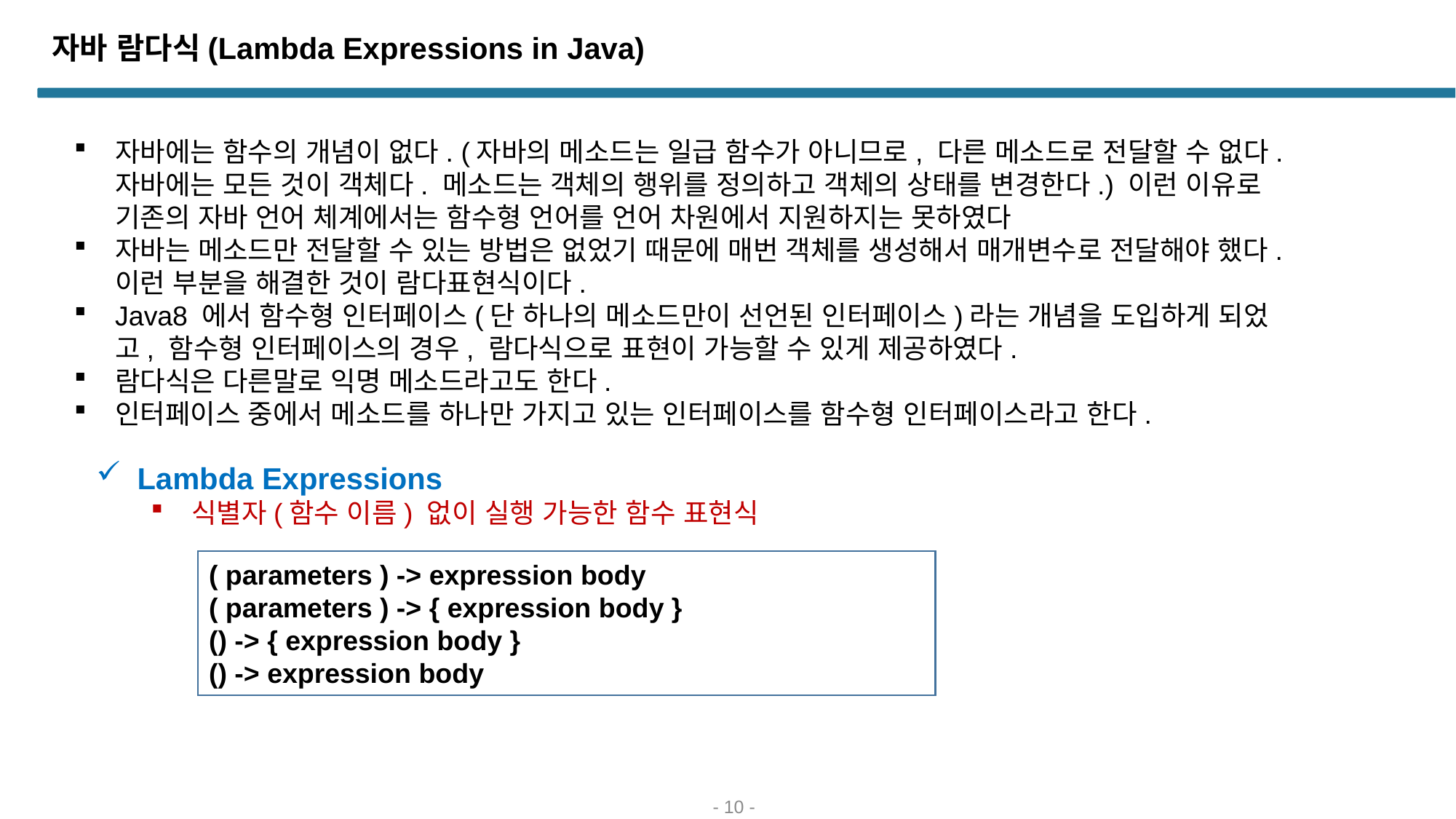

# 자바 람다식(Lambda Expressions in Java)
자바에는 함수의 개념이 없다. (자바의 메소드는 일급 함수가 아니므로, 다른 메소드로 전달할 수 없다. 자바에는 모든 것이 객체다. 메소드는 객체의 행위를 정의하고 객체의 상태를 변경한다.) 이런 이유로 기존의 자바 언어 체계에서는 함수형 언어를 언어 차원에서 지원하지는 못하였다
자바는 메소드만 전달할 수 있는 방법은 없었기 때문에 매번 객체를 생성해서 매개변수로 전달해야 했다. 이런 부분을 해결한 것이 람다표현식이다.
Java8 에서 함수형 인터페이스(단 하나의 메소드만이 선언된 인터페이스)라는 개념을 도입하게 되었고, 함수형 인터페이스의 경우, 람다식으로 표현이 가능할 수 있게 제공하였다.
람다식은 다른말로 익명 메소드라고도 한다.
인터페이스 중에서 메소드를 하나만 가지고 있는 인터페이스를 함수형 인터페이스라고 한다.
Lambda Expressions
식별자(함수 이름) 없이 실행 가능한 함수 표현식
( parameters ) -> expression body
( parameters ) -> { expression body }
() -> { expression body }
() -> expression body
- 10 -